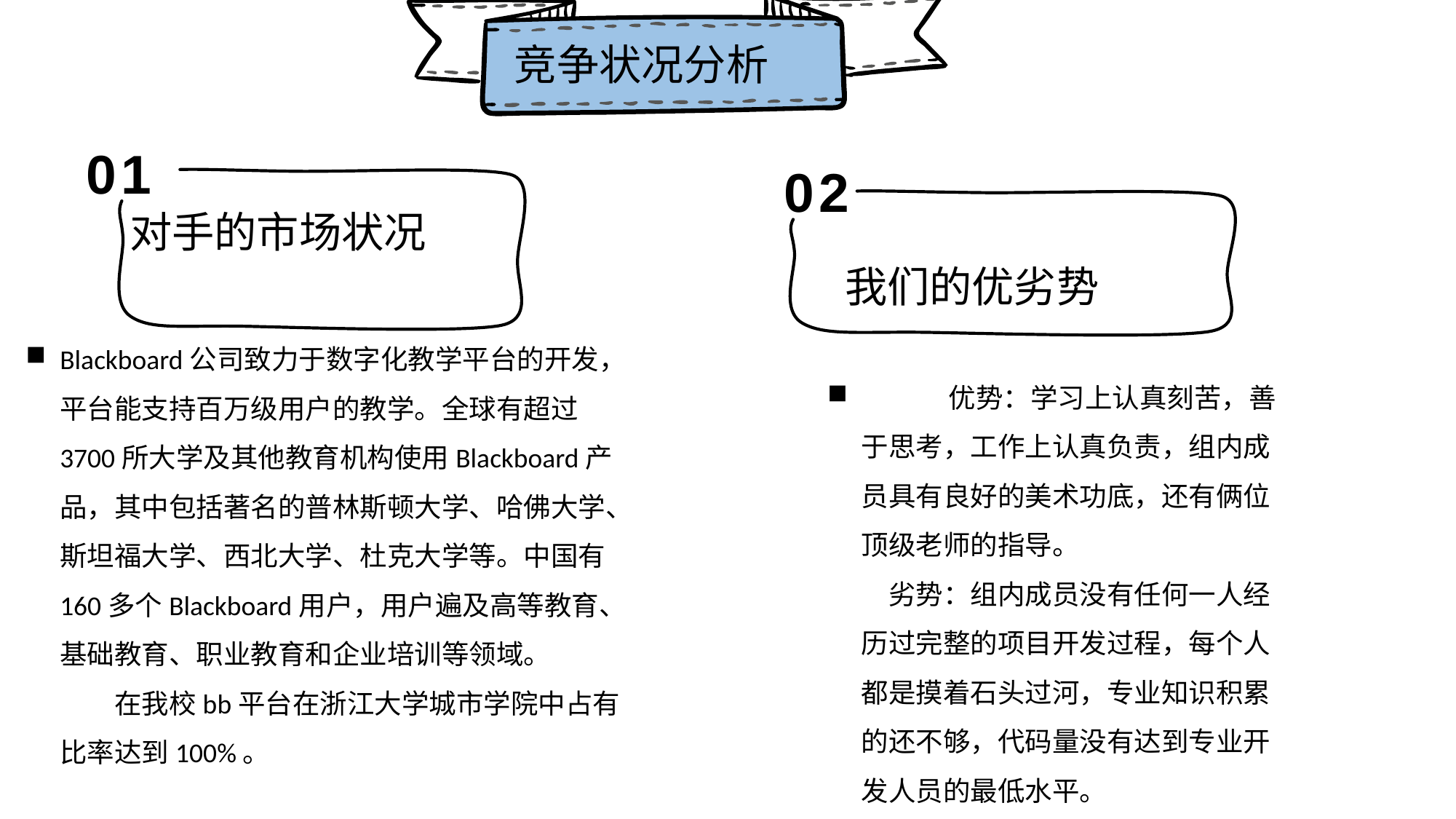

竞争状况分析

01
02

对手的市场状况
我们的优劣势
Blackboard公司致力于数字化教学平台的开发，平台能支持百万级用户的教学。全球有超过3700所大学及其他教育机构使用Blackboard产品，其中包括著名的普林斯顿大学、哈佛大学、斯坦福大学、西北大学、杜克大学等。中国有160多个Blackboard用户，用户遍及高等教育、基础教育、职业教育和企业培训等领域。
　　在我校bb平台在浙江大学城市学院中占有比率达到100%。

             优势：学习上认真刻苦，善于思考，工作上认真负责，组内成员具有良好的美术功底，还有俩位顶级老师的指导。
　劣势：组内成员没有任何一人经历过完整的项目开发过程，每个人都是摸着石头过河，专业知识积累的还不够，代码量没有达到专业开发人员的最低水平。